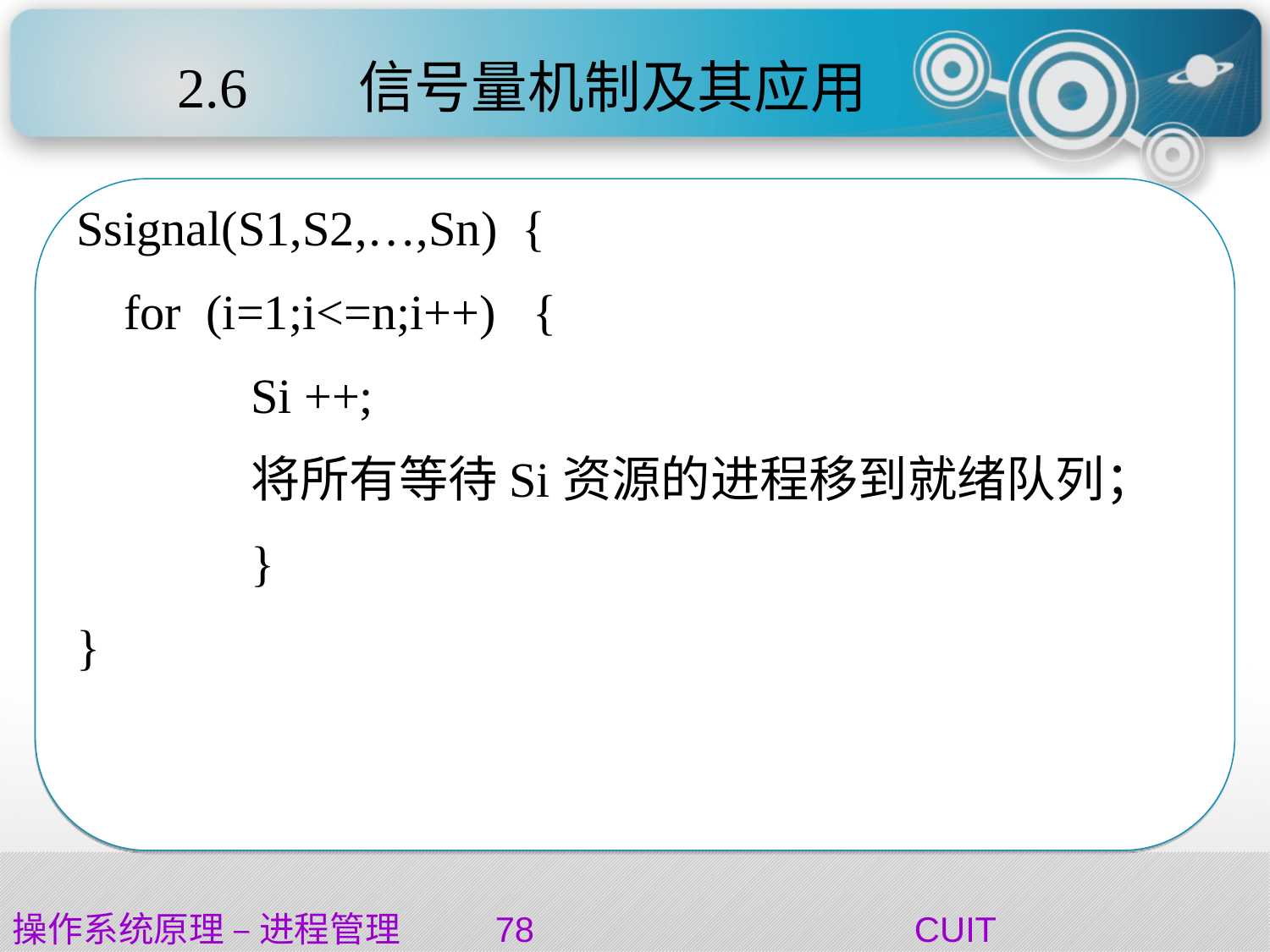

# 2.6	    信号量机制及其应用
Ssignal(S1,S2,…,Sn)  {
	for  (i=1;i<=n;i++)   {
		Si ++;
		将所有等待Si资源的进程移到就绪队列；
		}
}